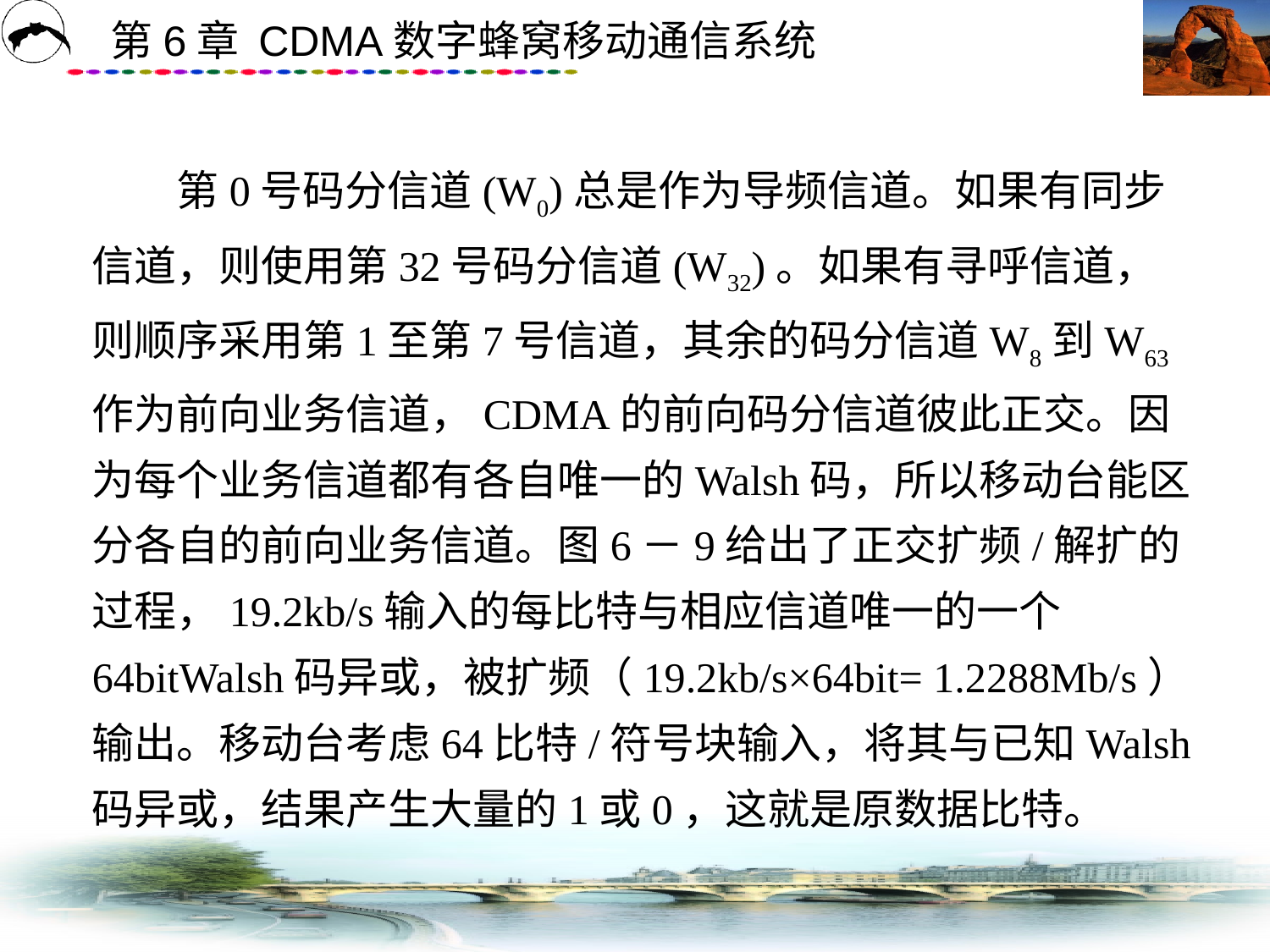

# 第0号码分信道(W0)总是作为导频信道。如果有同步信道，则使用第32号码分信道(W32)。如果有寻呼信道，则顺序采用第1至第7号信道，其余的码分信道W8到W63作为前向业务信道，CDMA的前向码分信道彼此正交。因为每个业务信道都有各自唯一的Walsh码，所以移动台能区分各自的前向业务信道。图6－9给出了正交扩频/解扩的过程，19.2kb/s输入的每比特与相应信道唯一的一个64bitWalsh码异或，被扩频（19.2kb/s×64bit= 1.2288Mb/s）输出。移动台考虑64比特/符号块输入，将其与已知Walsh码异或，结果产生大量的1或0，这就是原数据比特。